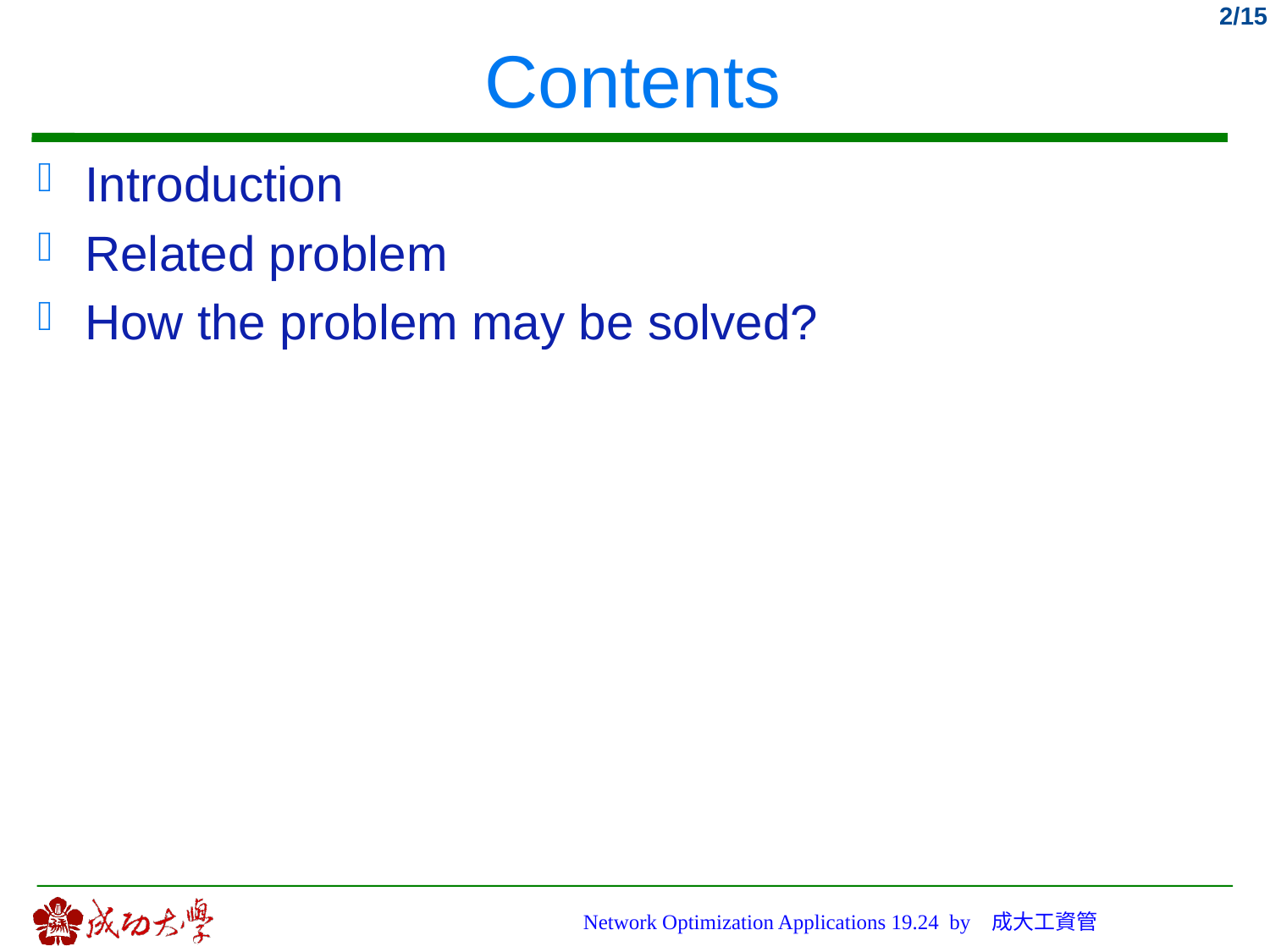

# Contents
Introduction
Related problem
How the problem may be solved?
Network Optimization Applications 19.24  by   成大工資管